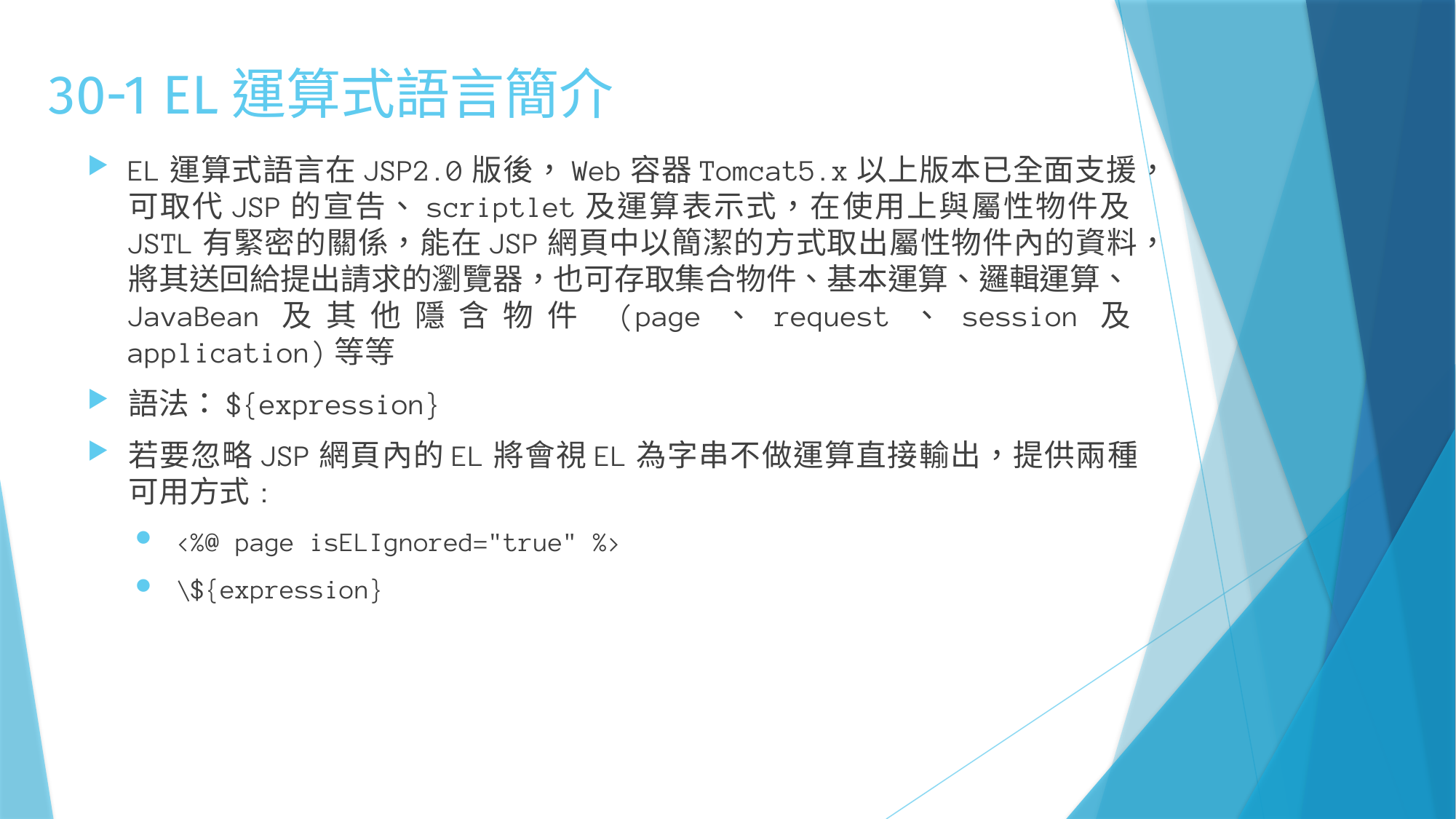

# 30-1 EL運算式語言簡介
EL運算式語言在JSP2.0版後，Web容器Tomcat5.x以上版本已全面支援，可取代JSP的宣告、scriptlet及運算表示式，在使用上與屬性物件及JSTL有緊密的關係，能在JSP網頁中以簡潔的方式取出屬性物件內的資料，將其送回給提出請求的瀏覽器，也可存取集合物件、基本運算、邏輯運算、JavaBean及其他隱含物件 (page、request、session及application)等等
語法：${expression}
若要忽略JSP網頁內的EL將會視EL為字串不做運算直接輸出，提供兩種可用方式:
<%@ page isELIgnored="true" %>
\${expression}